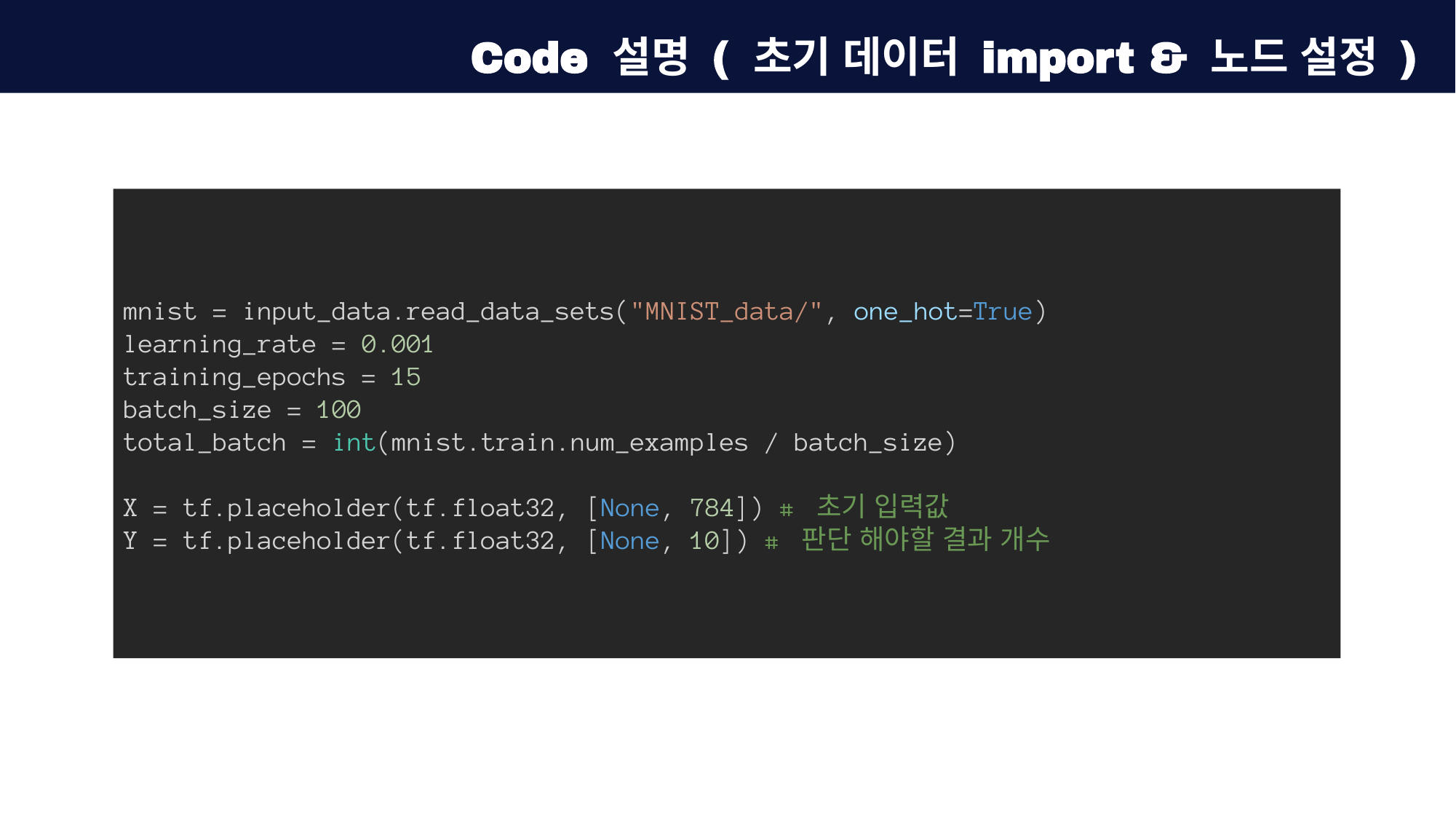

# Code 설명 ( 초기 데이터 import & 노드 설정 )

mnist = input_data.read_data_sets("MNIST_data/", one_hot=True)
learning_rate = 0.001
training_epochs = 15
batch_size = 100
total_batch = int(mnist.train.num_examples / batch_size)
X = tf.placeholder(tf.float32, [None, 784]) # 초기 입력값
Y = tf.placeholder(tf.float32, [None, 10]) # 판단 해야할 결과 개수